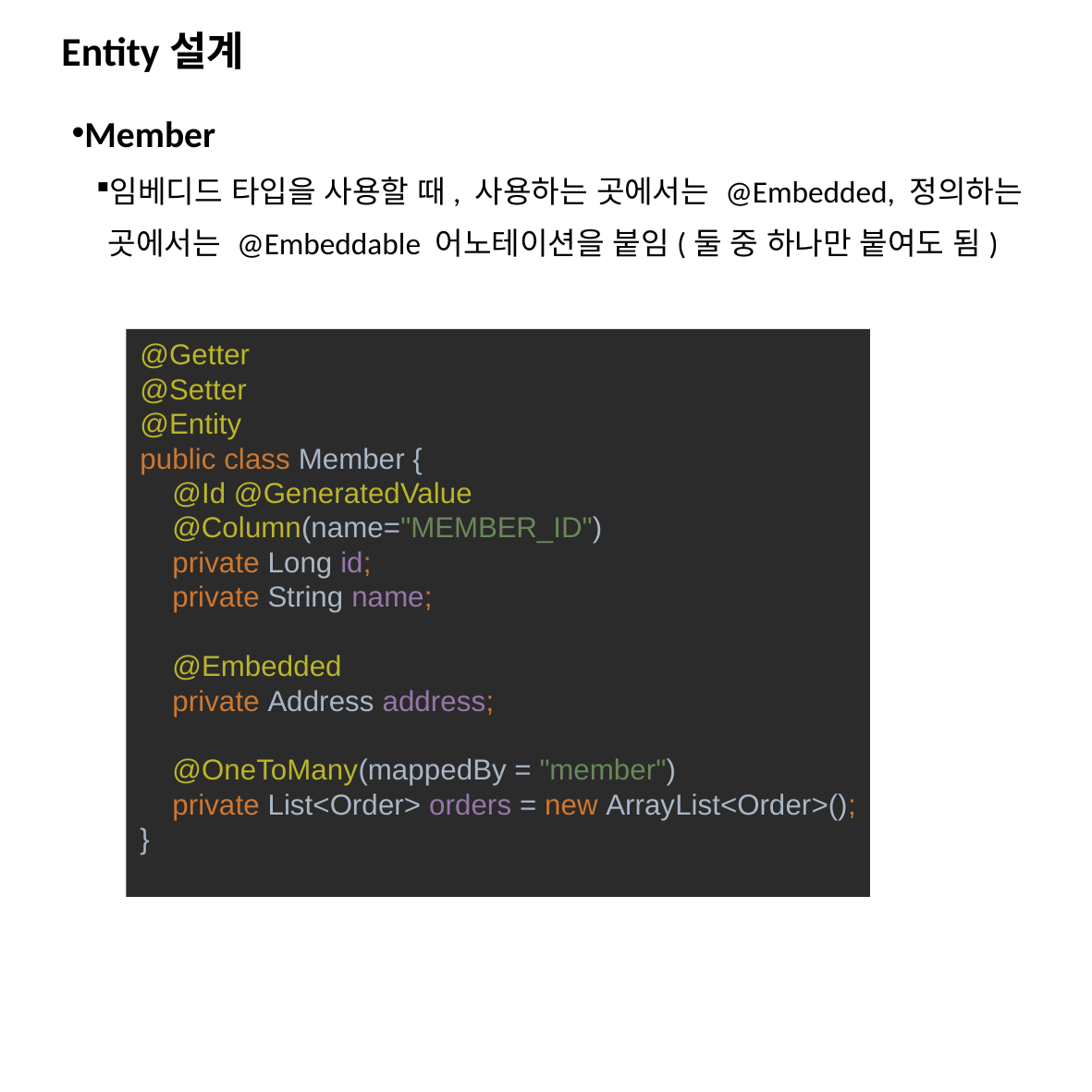

# Entity설계
Member
임베디드 타입을 사용할 때, 사용하는 곳에서는 @Embedded, 정의하는 곳에서는 @Embeddable 어노테이션을 붙임(둘 중 하나만 붙여도 됨)
@Getter
@Setter
@Entity
public class Member {
    @Id @GeneratedValue
    @Column(name="MEMBER_ID")
    private Long id;
    private String name;
    @Embedded
    private Address address;
    @OneToMany(mappedBy = "member")
    private List<Order> orders = new ArrayList<Order>();
}